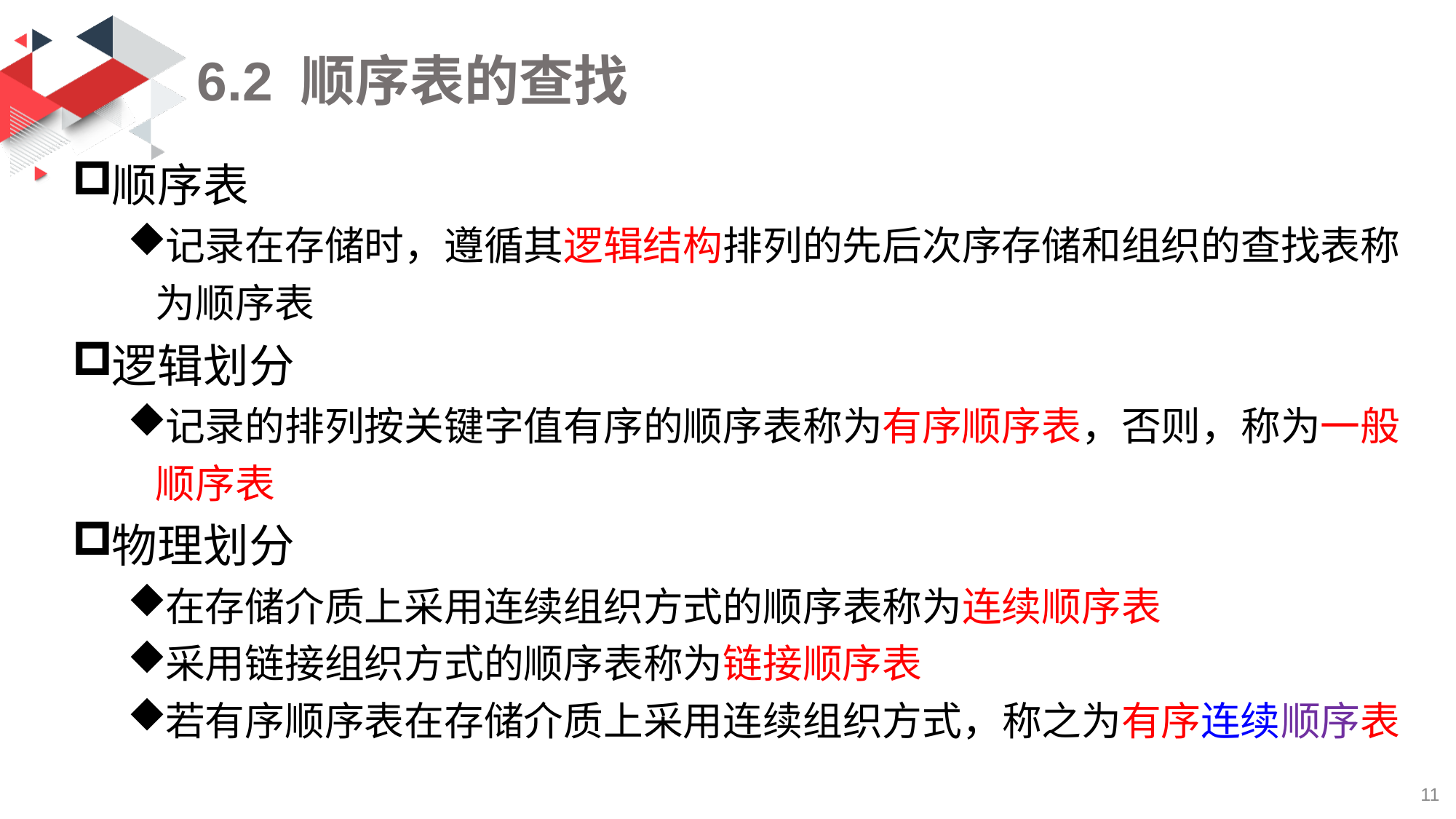

# 6.2 顺序表的查找
顺序表
记录在存储时，遵循其逻辑结构排列的先后次序存储和组织的查找表称为顺序表
逻辑划分
记录的排列按关键字值有序的顺序表称为有序顺序表，否则，称为一般顺序表
物理划分
在存储介质上采用连续组织方式的顺序表称为连续顺序表
采用链接组织方式的顺序表称为链接顺序表
若有序顺序表在存储介质上采用连续组织方式，称之为有序连续顺序表
11